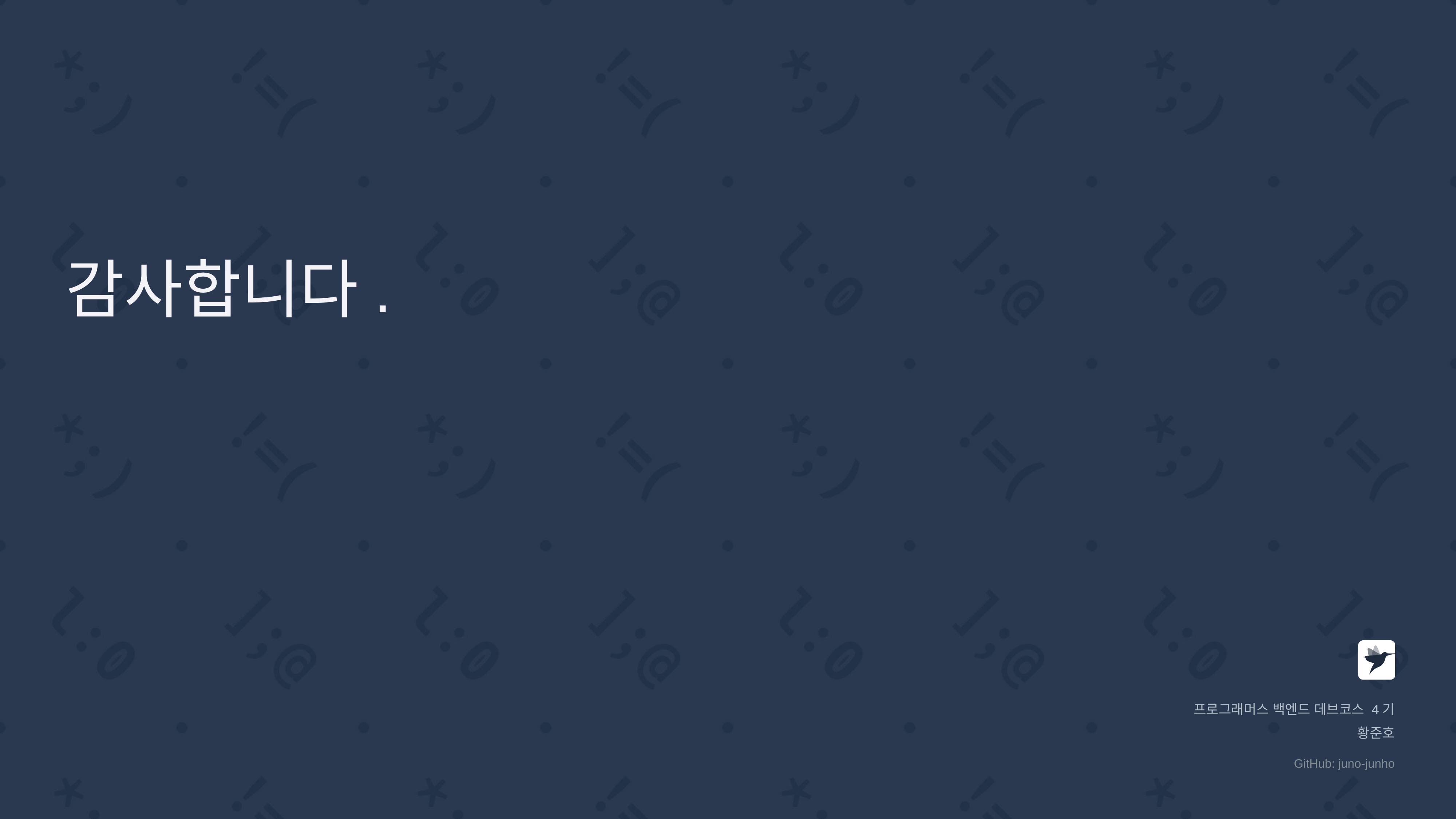

# 감사합니다.
프로그래머스 백엔드 데브코스 4기
황준호
GitHub: juno-junho